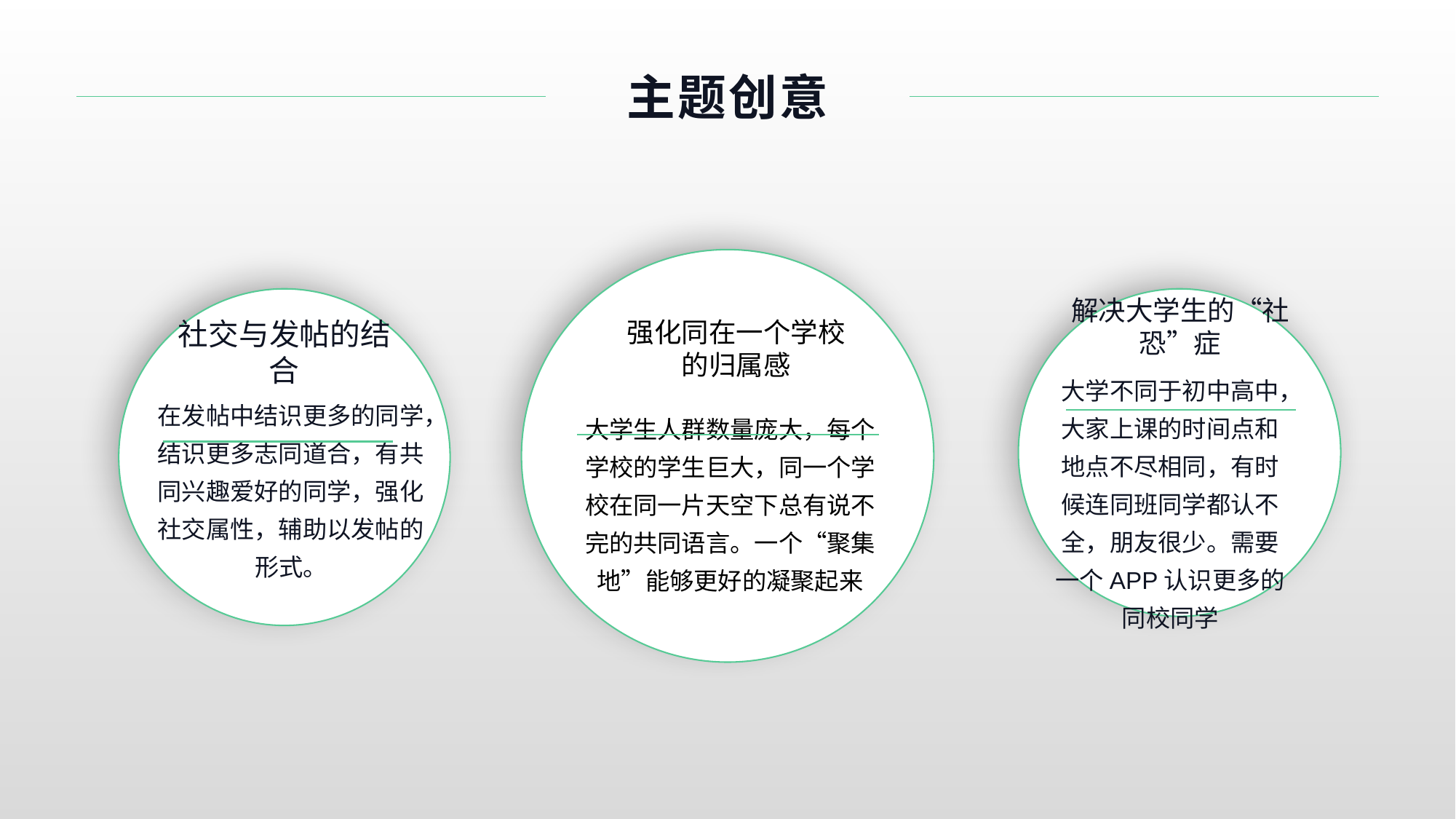

主题创意

解决大学生的“社恐”症

社交与发帖的结合
强化同在一个学校的归属感

大学生人群数量庞大，每个学校的学生巨大，同一个学校在同一片天空下总有说不完的共同语言。一个“聚集地”能够更好的凝聚起来
大学不同于初中高中，大家上课的时间点和地点不尽相同，有时候连同班同学都认不全，朋友很少。需要一个APP认识更多的同校同学
在发帖中结识更多的同学，结识更多志同道合，有共同兴趣爱好的同学，强化社交属性，辅助以发帖的形式。